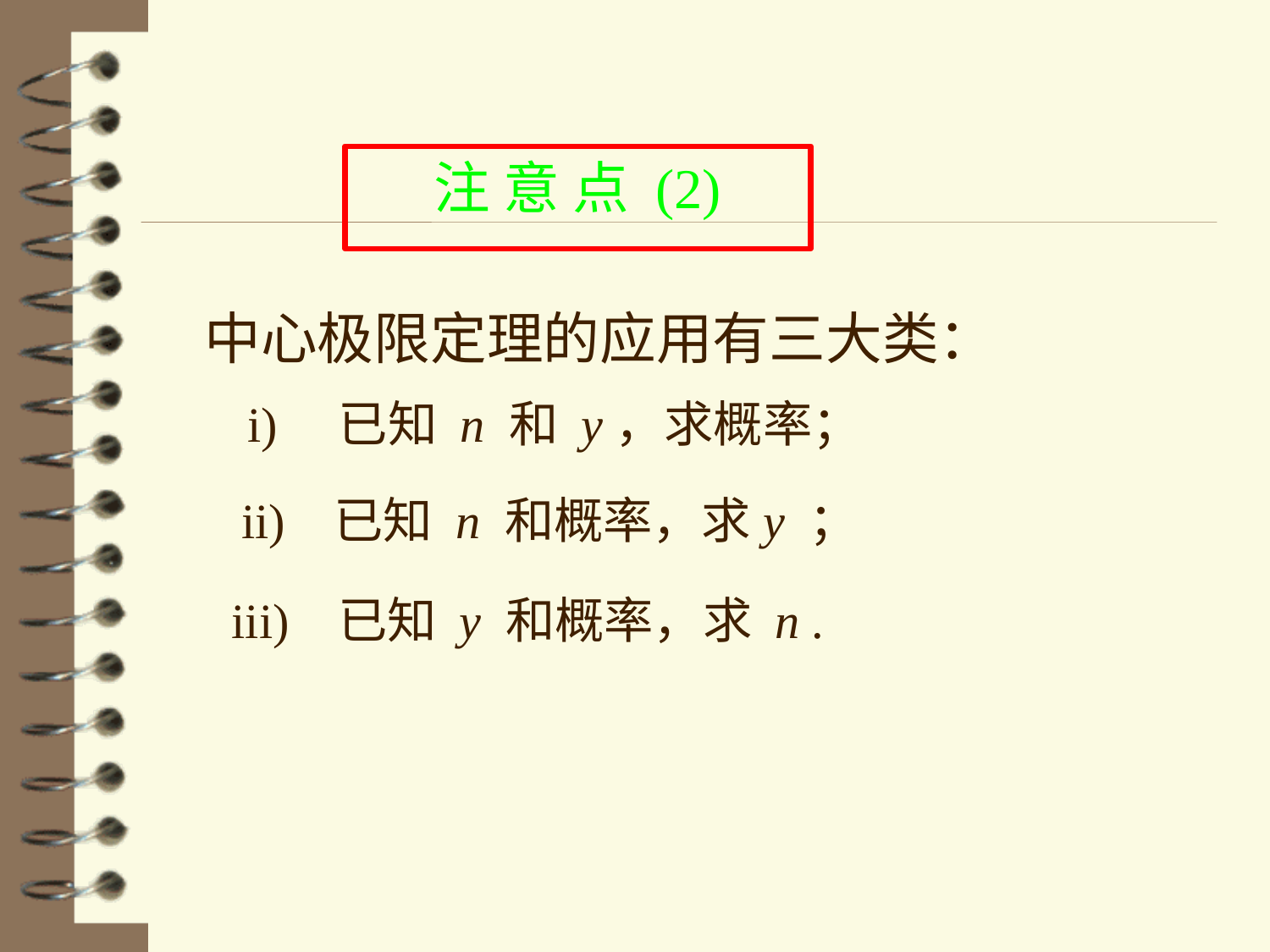

# 注 意 点 (2)
     中心极限定理的应用有三大类：
i)    已知 n 和 y，求概率；
 ii)   已知 n 和概率，求y ；
 iii)   已知 y 和概率，求 n .